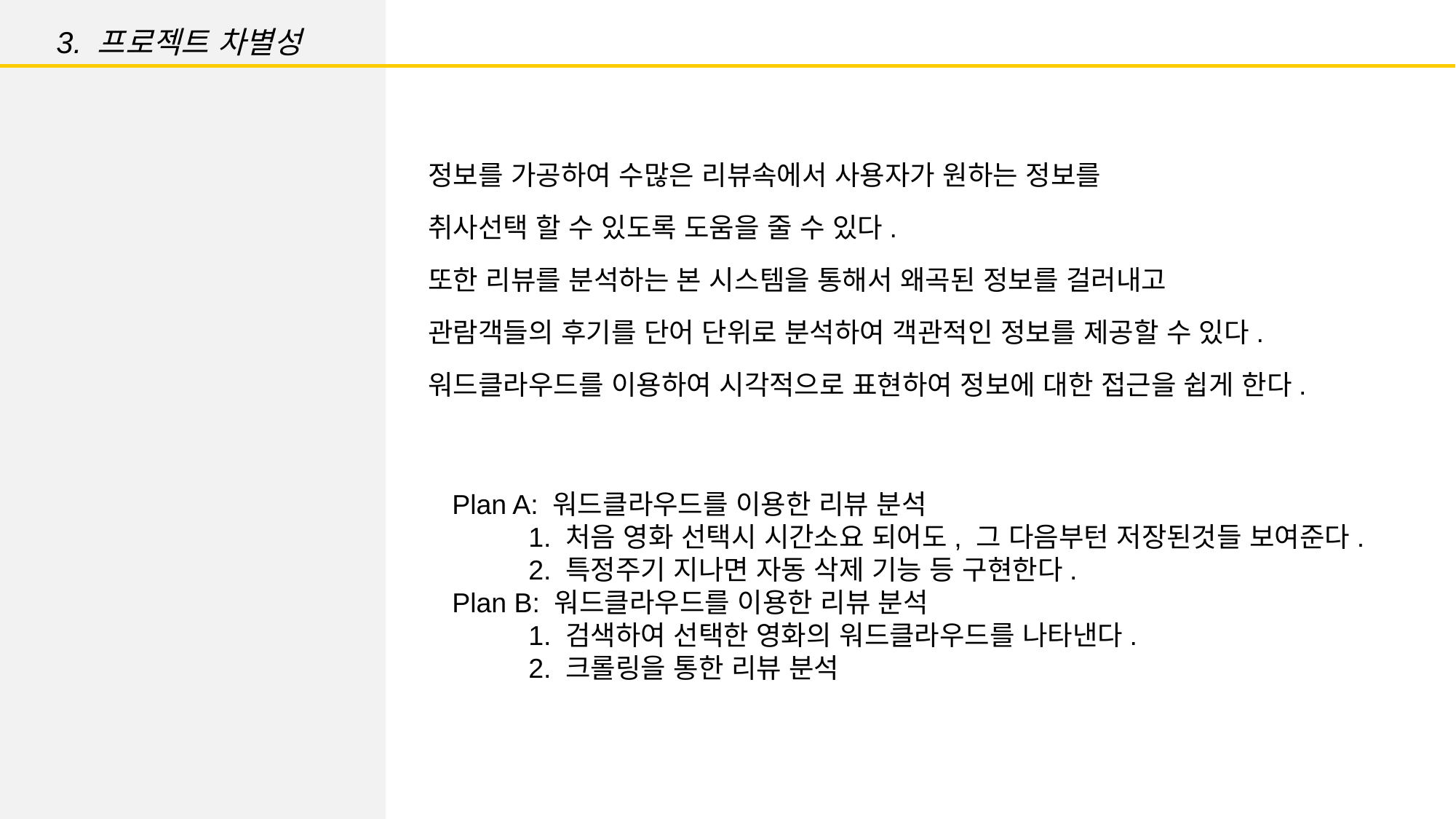

3. 프로젝트 차별성
정보를 가공하여 수많은 리뷰속에서 사용자가 원하는 정보를
취사선택 할 수 있도록 도움을 줄 수 있다.
또한 리뷰를 분석하는 본 시스템을 통해서 왜곡된 정보를 걸러내고
관람객들의 후기를 단어 단위로 분석하여 객관적인 정보를 제공할 수 있다.
워드클라우드를 이용하여 시각적으로 표현하여 정보에 대한 접근을 쉽게 한다.
Plan A: 워드클라우드를 이용한 리뷰 분석
          1. 처음 영화 선택시 시간소요 되어도, 그 다음부턴 저장된것들 보여준다.
          2. 특정주기 지나면 자동 삭제 기능 등 구현한다.
Plan B: 워드클라우드를 이용한 리뷰 분석
          1. 검색하여 선택한 영화의 워드클라우드를 나타낸다.
          2. 크롤링을 통한 리뷰 분석